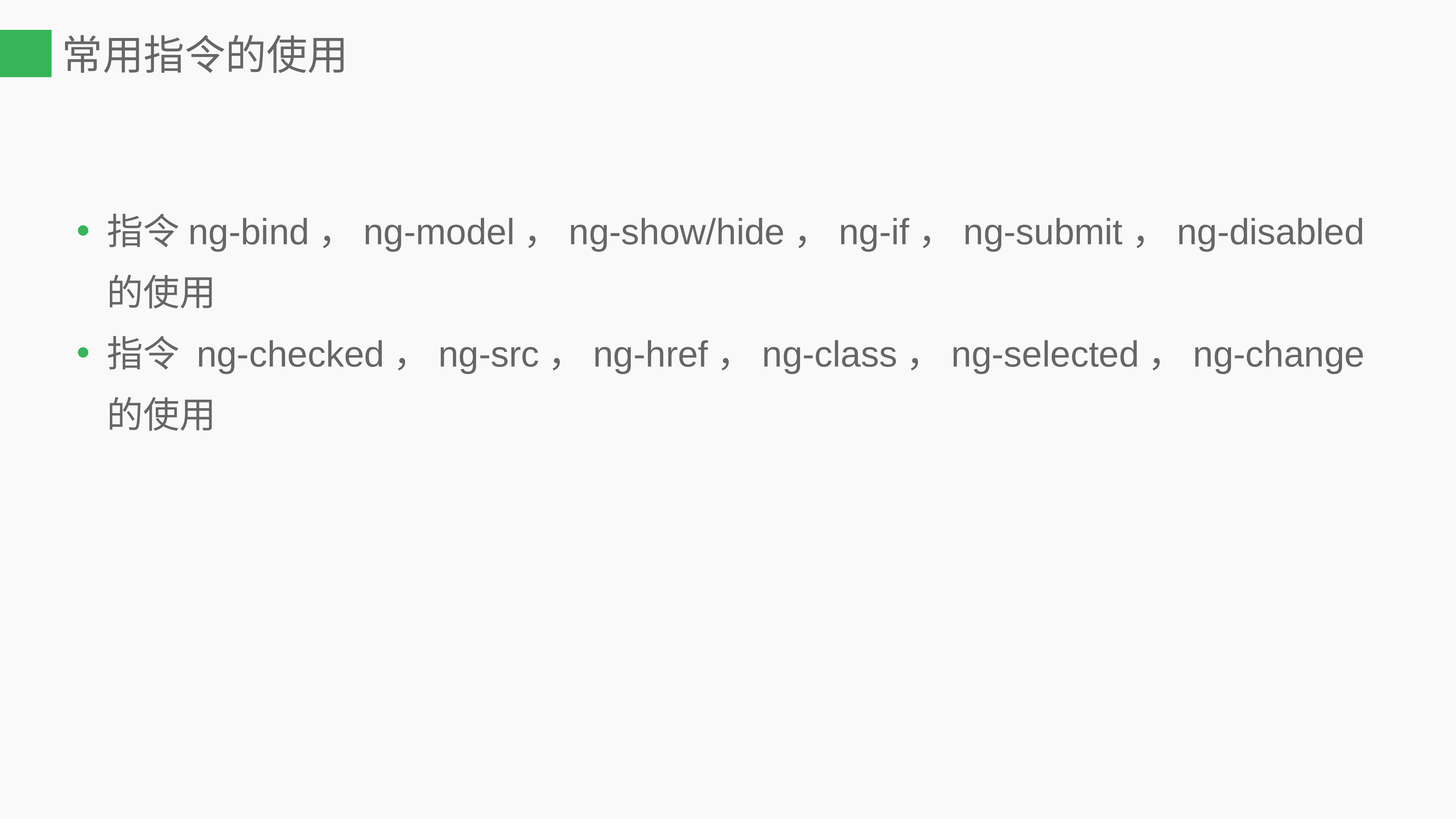

# 常用指令的使用
指令ng-bind，ng-model，ng-show/hide，ng-if，ng-submit，ng-disabled 的使用
指令 ng-checked，ng-src，ng-href，ng-class，ng-selected，ng-change 的使用